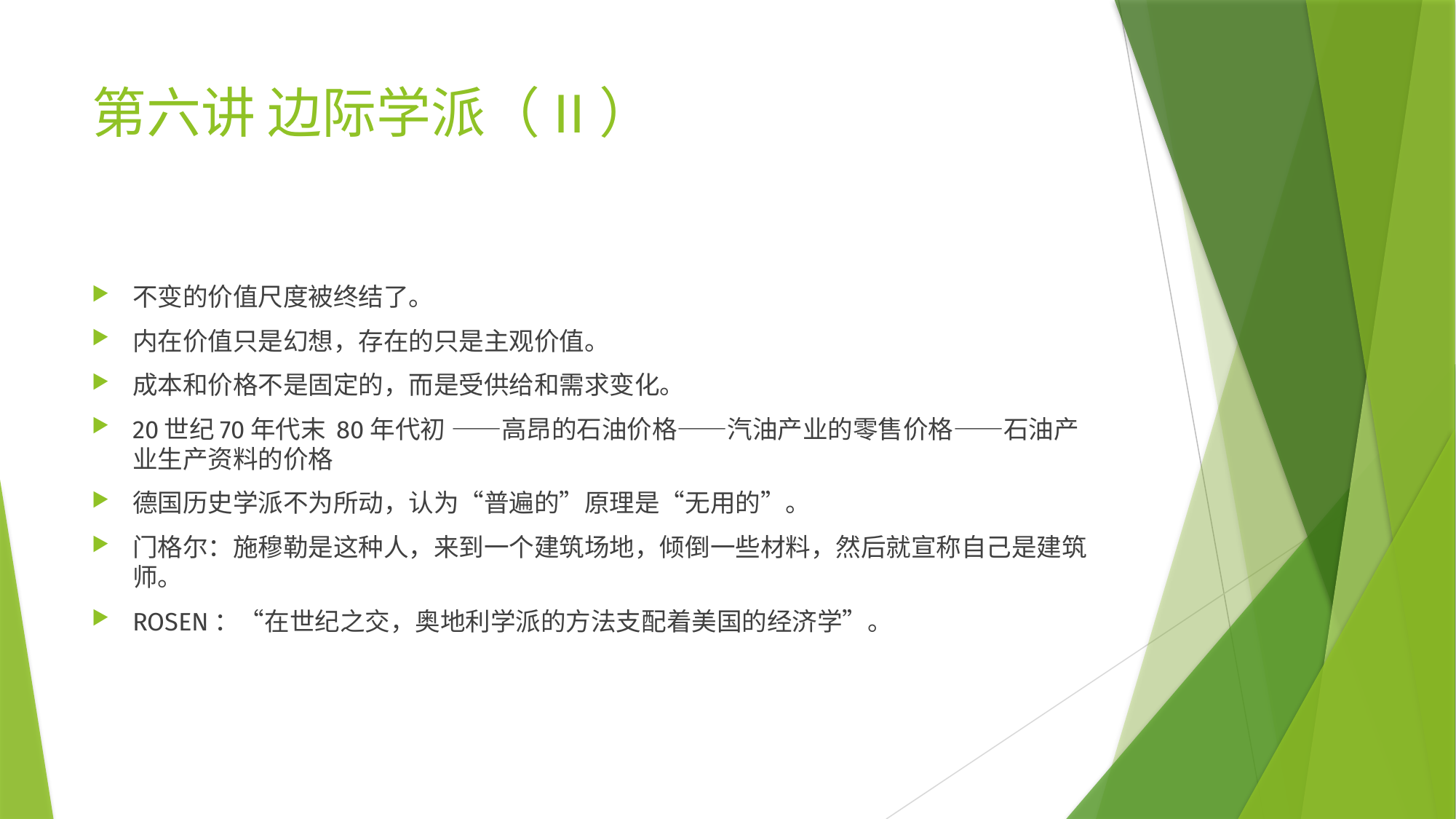

# 第六讲 边际学派（II）
不变的价值尺度被终结了。
内在价值只是幻想，存在的只是主观价值。
成本和价格不是固定的，而是受供给和需求变化。
20世纪70年代末 80年代初 ——高昂的石油价格——汽油产业的零售价格——石油产业生产资料的价格
德国历史学派不为所动，认为“普遍的”原理是“无用的”。
门格尔：施穆勒是这种人，来到一个建筑场地，倾倒一些材料，然后就宣称自己是建筑师。
ROSEN：“在世纪之交，奥地利学派的方法支配着美国的经济学”。